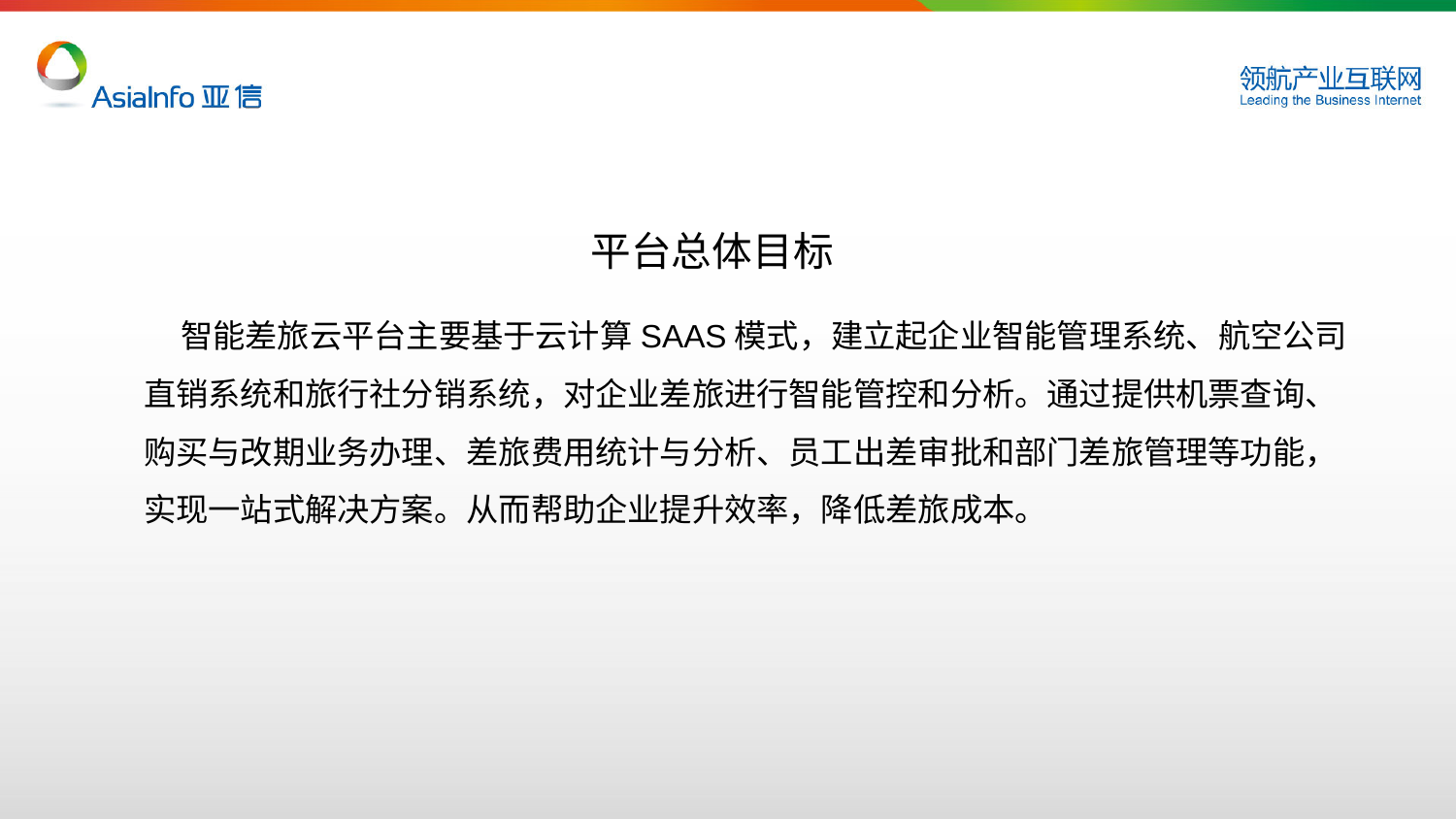

平台总体目标

    智能差旅云平台主要基于云计算SAAS模式，建立起企业智能管理系统、航空公司直销系统和旅行社分销系统，对企业差旅进行智能管控和分析。通过提供机票查询、购买与改期业务办理、差旅费用统计与分析、员工出差审批和部门差旅管理等功能，实现一站式解决方案。从而帮助企业提升效率，降低差旅成本。